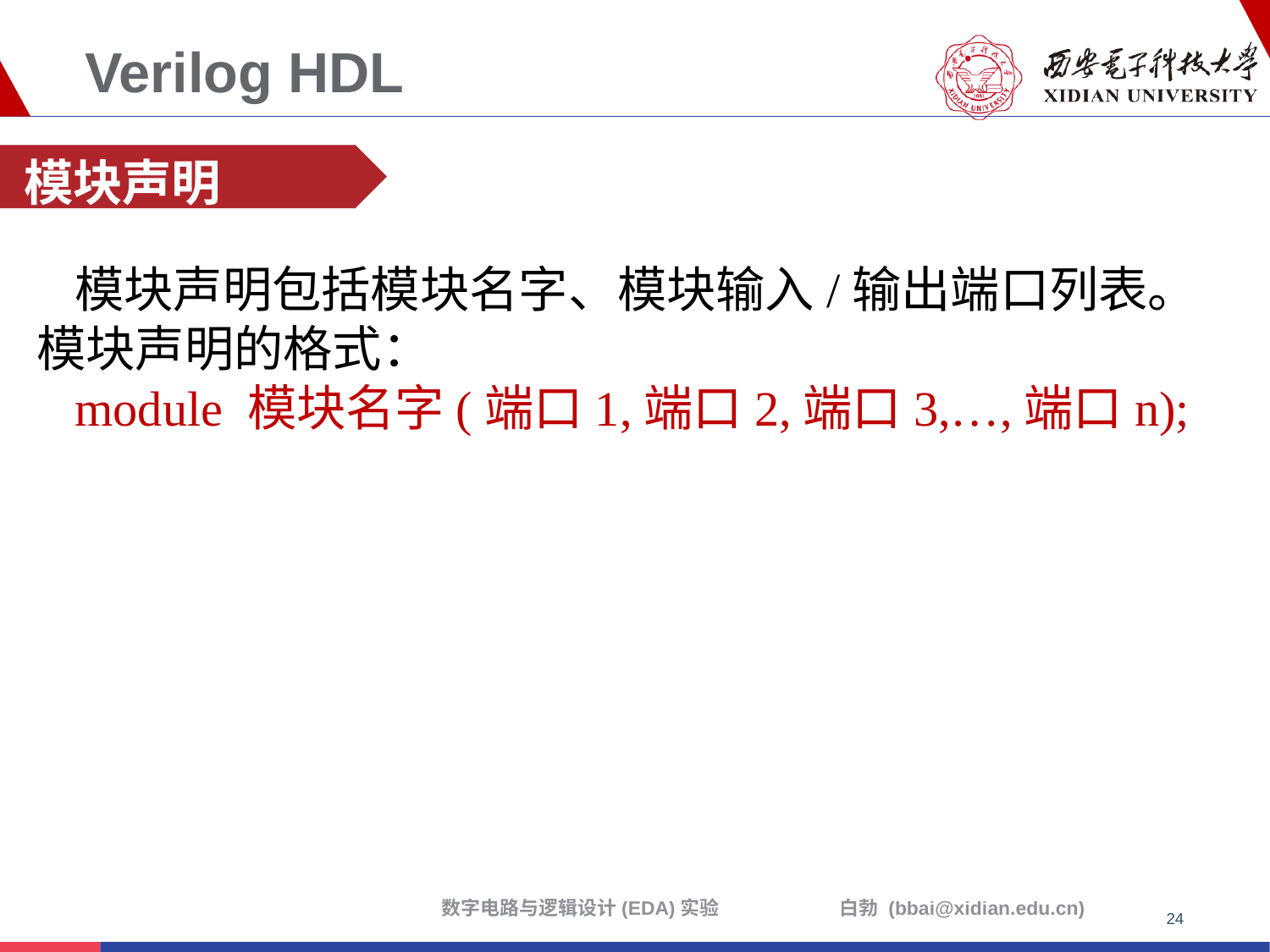

# Verilog HDL
模块声明
模块声明包括模块名字、模块输入/输出端口列表。模块声明的格式：
module 模块名字(端口1,端口2,端口3,…,端口n);
24